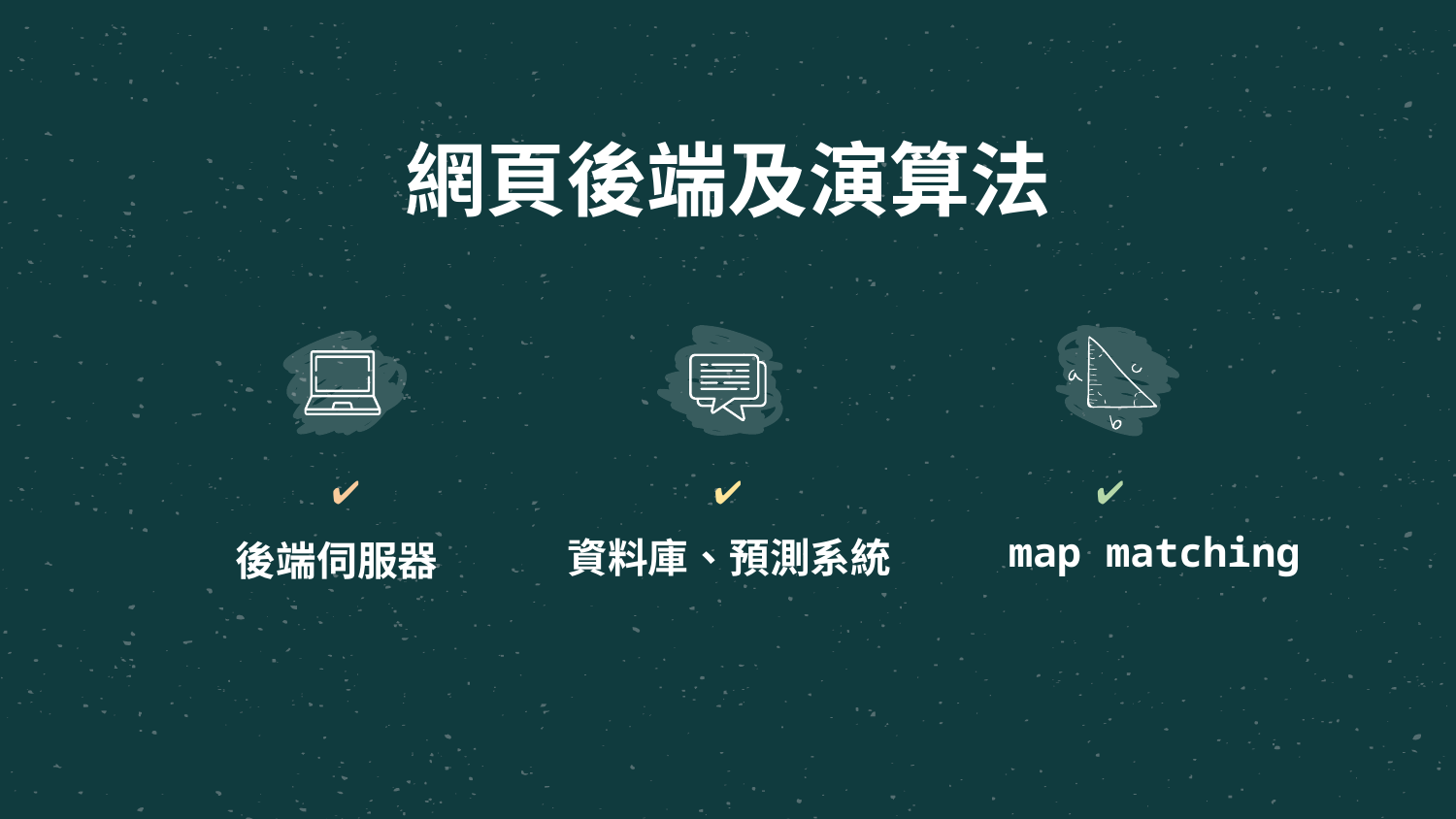

網頁後端及演算法

# ✔
✔
✔
map matching
資料庫、預測系統
後端伺服器